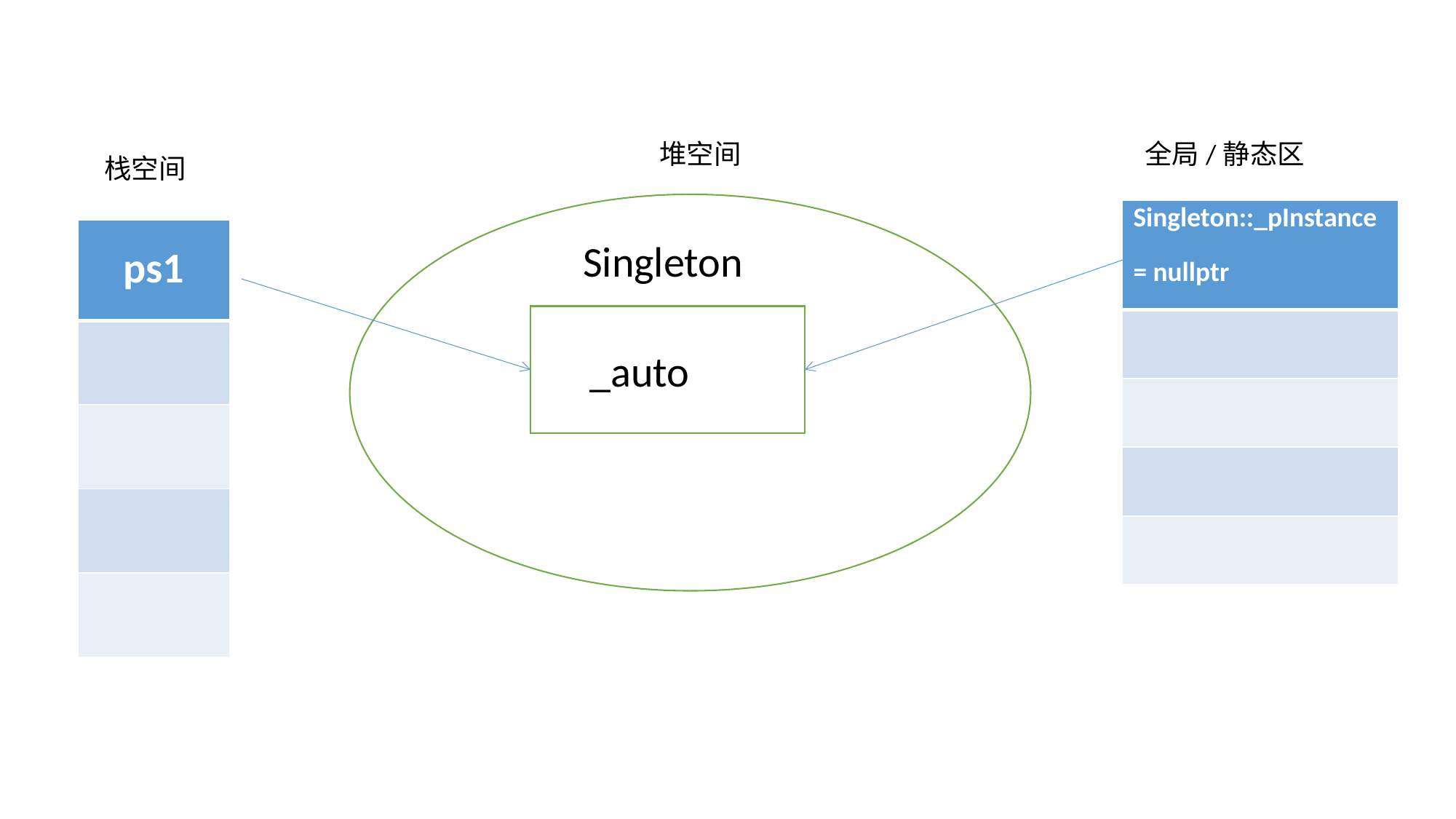

堆空间
       全局/静态区
  栈空间

| Singleton::\_pInstance = nullptr |
| --- |
|  |
|  |
|  |
|  |
| ps1 |
| --- |
|  |
|  |
|  |
|  |
Singleton
     _auto